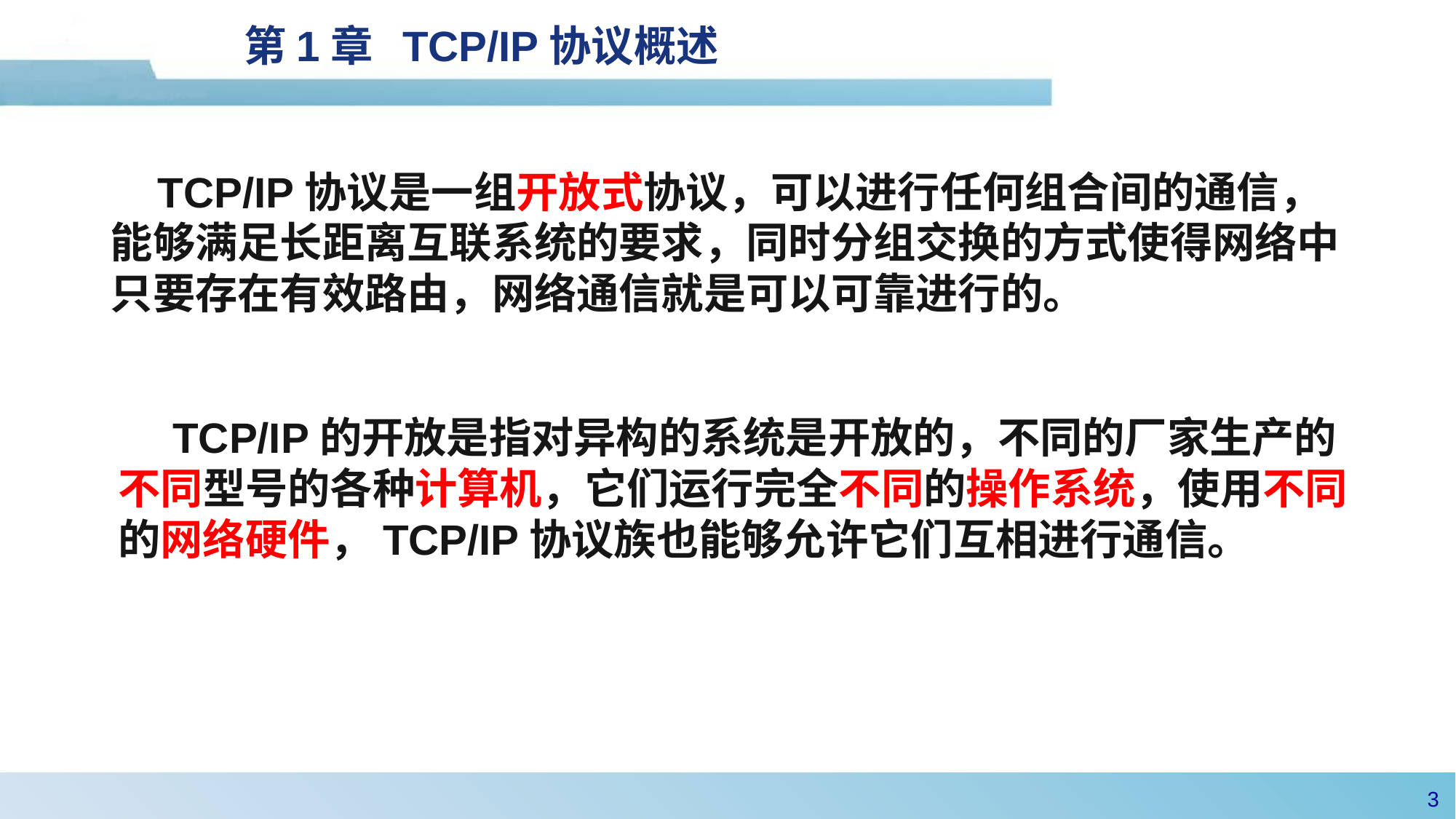

第1章  TCP/IP协议概述
# TCP/IP协议是一组开放式协议，可以进行任何组合间的通信，能够满足长距离互联系统的要求，同时分组交换的方式使得网络中只要存在有效路由，网络通信就是可以可靠进行的。
TCP/IP的开放是指对异构的系统是开放的，不同的厂家生产的不同型号的各种计算机，它们运行完全不同的操作系统，使用不同的网络硬件，TCP/IP协议族也能够允许它们互相进行通信。
3